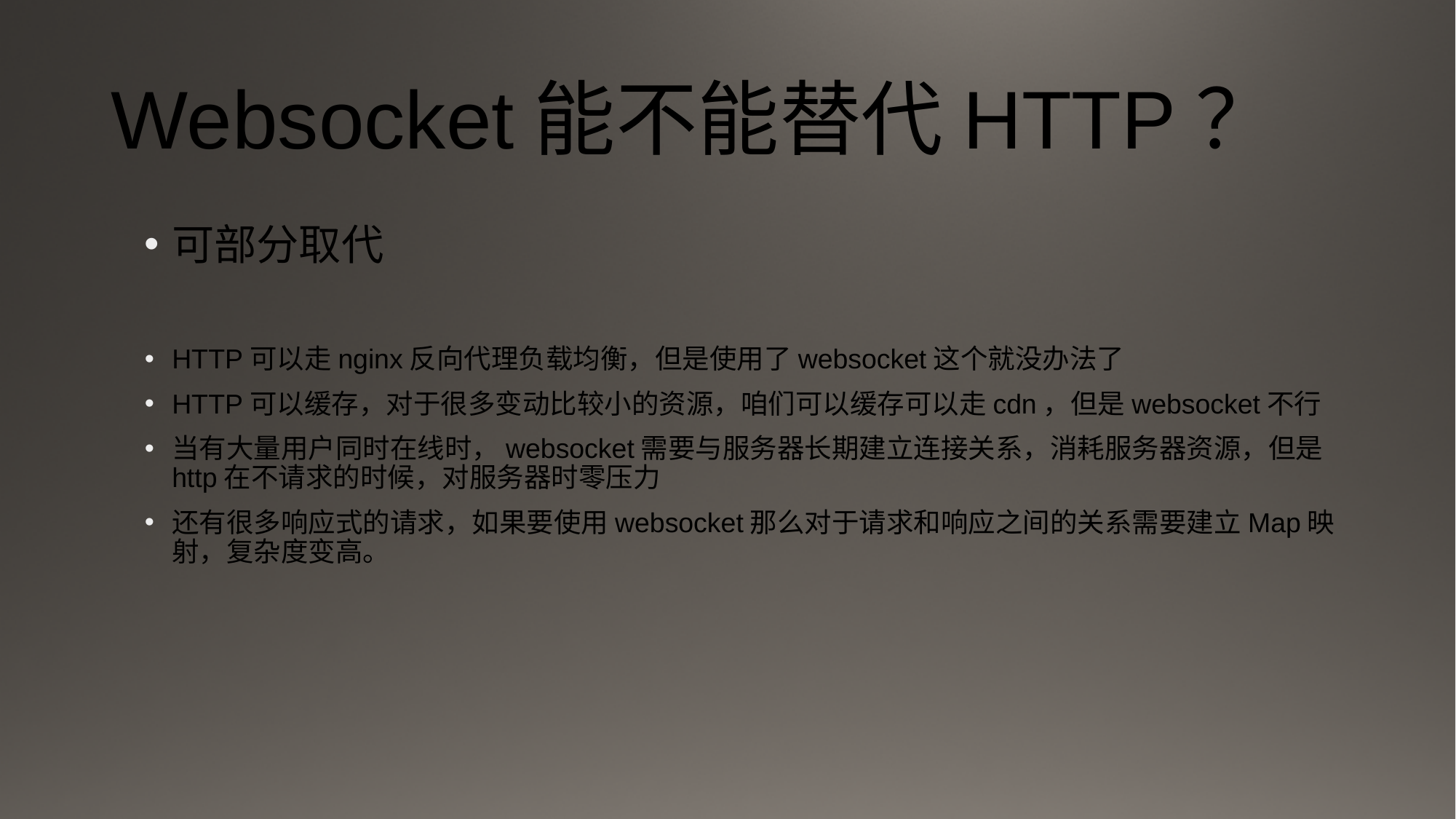

# Websocket能不能替代HTTP？
可部分取代

HTTP可以走nginx反向代理负载均衡，但是使用了websocket这个就没办法了
HTTP可以缓存，对于很多变动比较小的资源，咱们可以缓存可以走cdn，但是websocket不行
当有大量用户同时在线时，websocket需要与服务器长期建立连接关系，消耗服务器资源，但是http在不请求的时候，对服务器时零压力
还有很多响应式的请求，如果要使用websocket那么对于请求和响应之间的关系需要建立Map映射，复杂度变高。